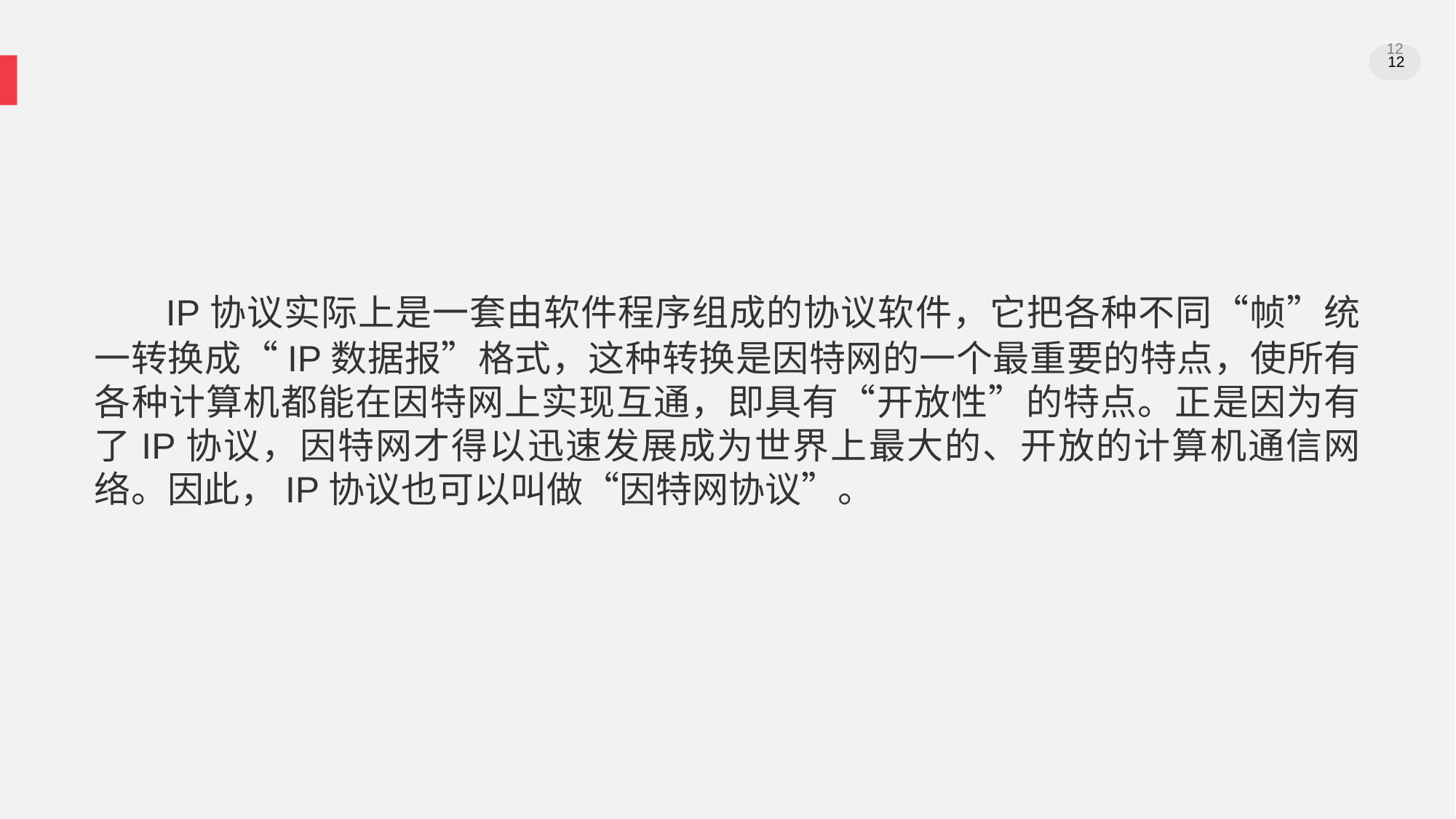

。

12
12

     IP协议实际上是一套由软件程序组成的协议软件，它把各种不同“帧”统一转换成“IP数据报”格式，这种转换是因特网的一个最重要的特点，使所有各种计算机都能在因特网上实现互通，即具有“开放性”的特点。正是因为有了IP协议，因特网才得以迅速发展成为世界上最大的、开放的计算机通信网络。因此，IP协议也可以叫做“因特网协议”。